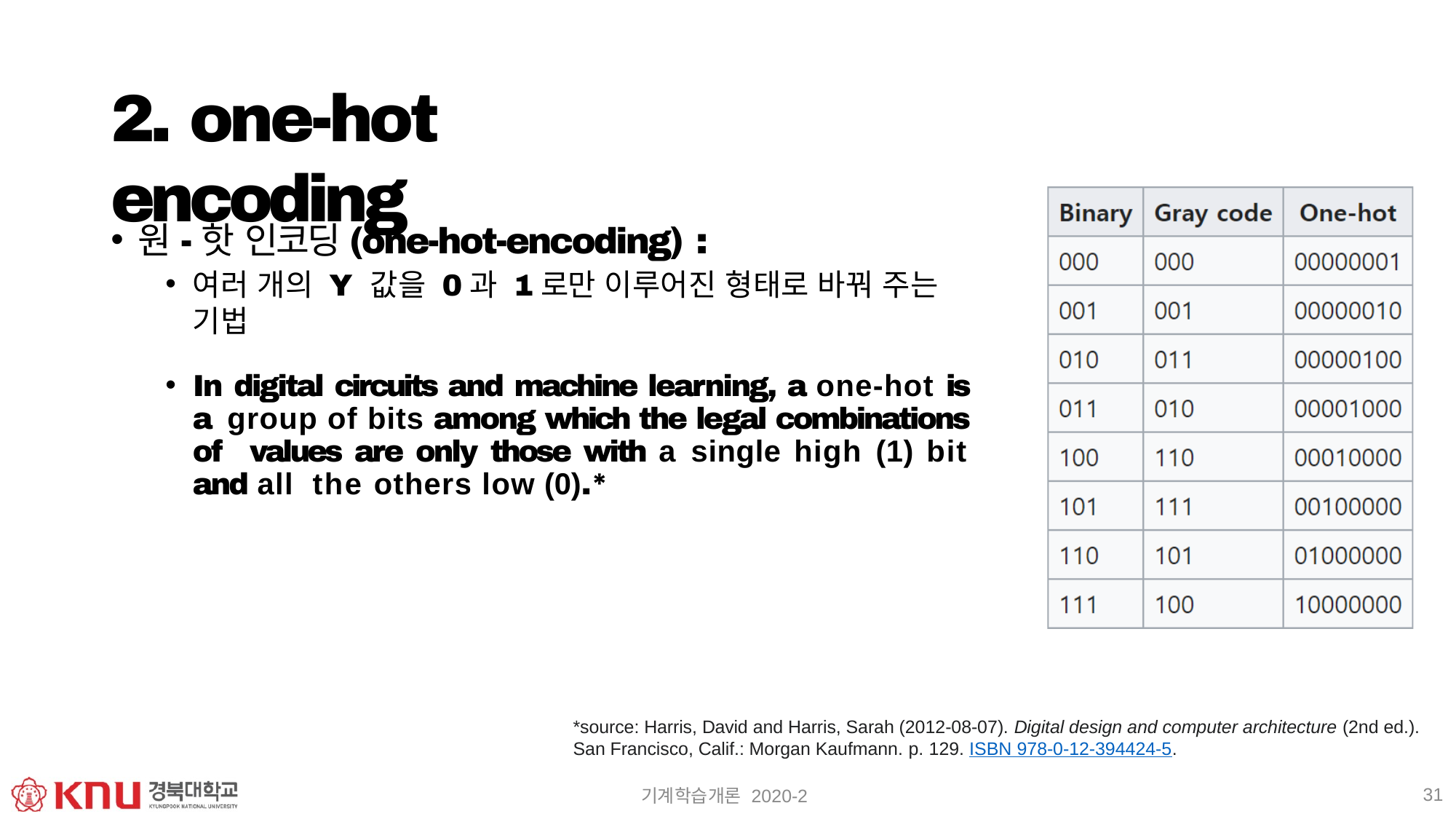

# 2. one-hot encoding

원-핫 인코딩(one-hot-encoding) :
여러 개의 Y 값을 0과 1로만 이루어진 형태로 바꿔 주는 기법

In digital circuits and machine learning, a one-hot is a  group of bits among which the legal combinations of  values are only those with a single high (1) bit and all  the others low (0).*
*source: Harris, David and Harris, Sarah (2012-08-07). Digital design and computer architecture (2nd ed.).  San Francisco, Calif.: Morgan Kaufmann. p. 129. ISBN 978-0-12-394424-5.
31
기계학습개론 2020-2